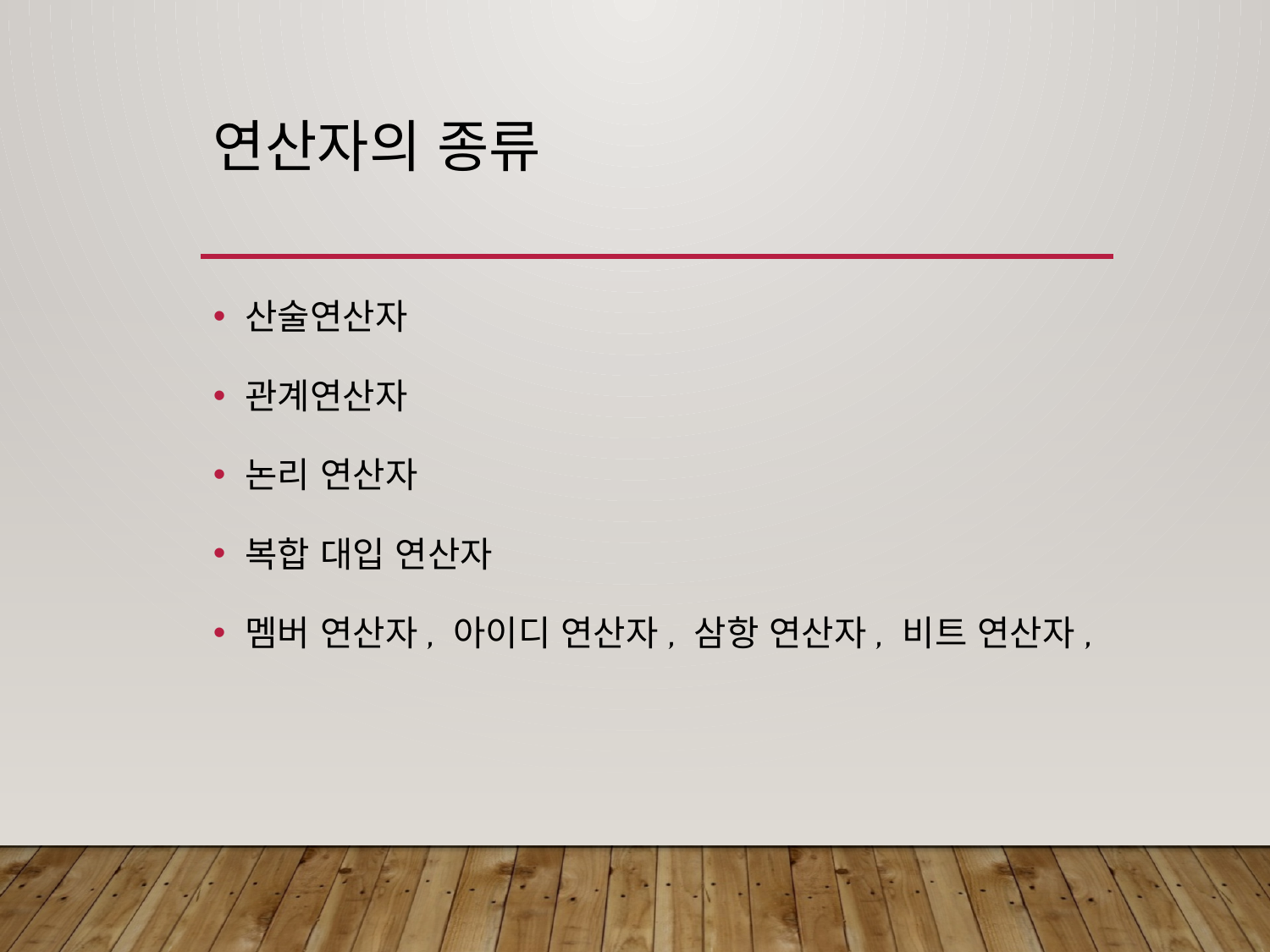

# 연산자의 종류

산술연산자
관계연산자
논리 연산자
복합 대입 연산자
멤버 연산자, 아이디 연산자, 삼항 연산자, 비트 연산자,